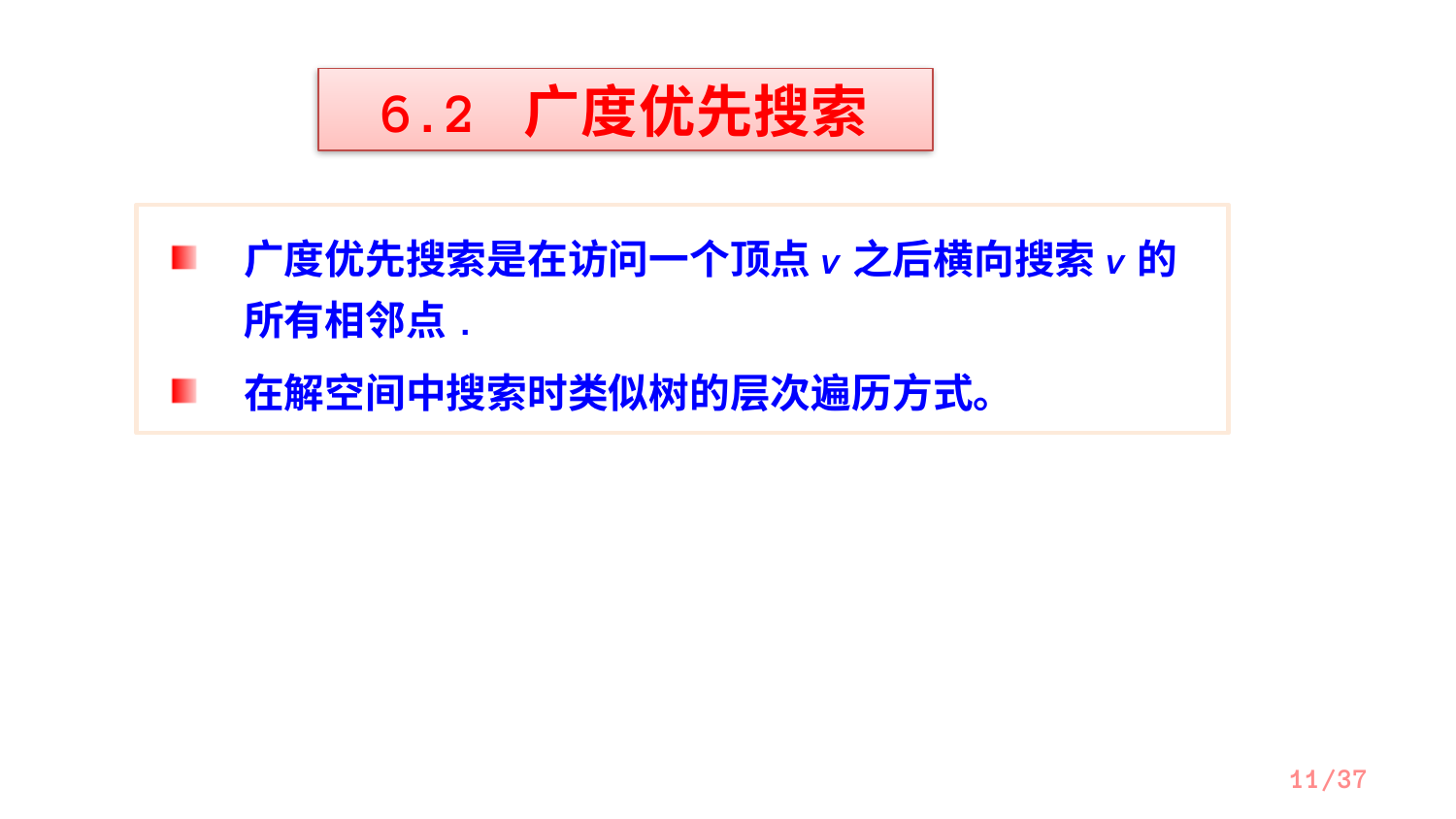

6.2 广度优先搜索
广度优先搜索是在访问一个顶点v之后横向搜索v的所有相邻点.
在解空间中搜索时类似树的层次遍历方式。
11/37